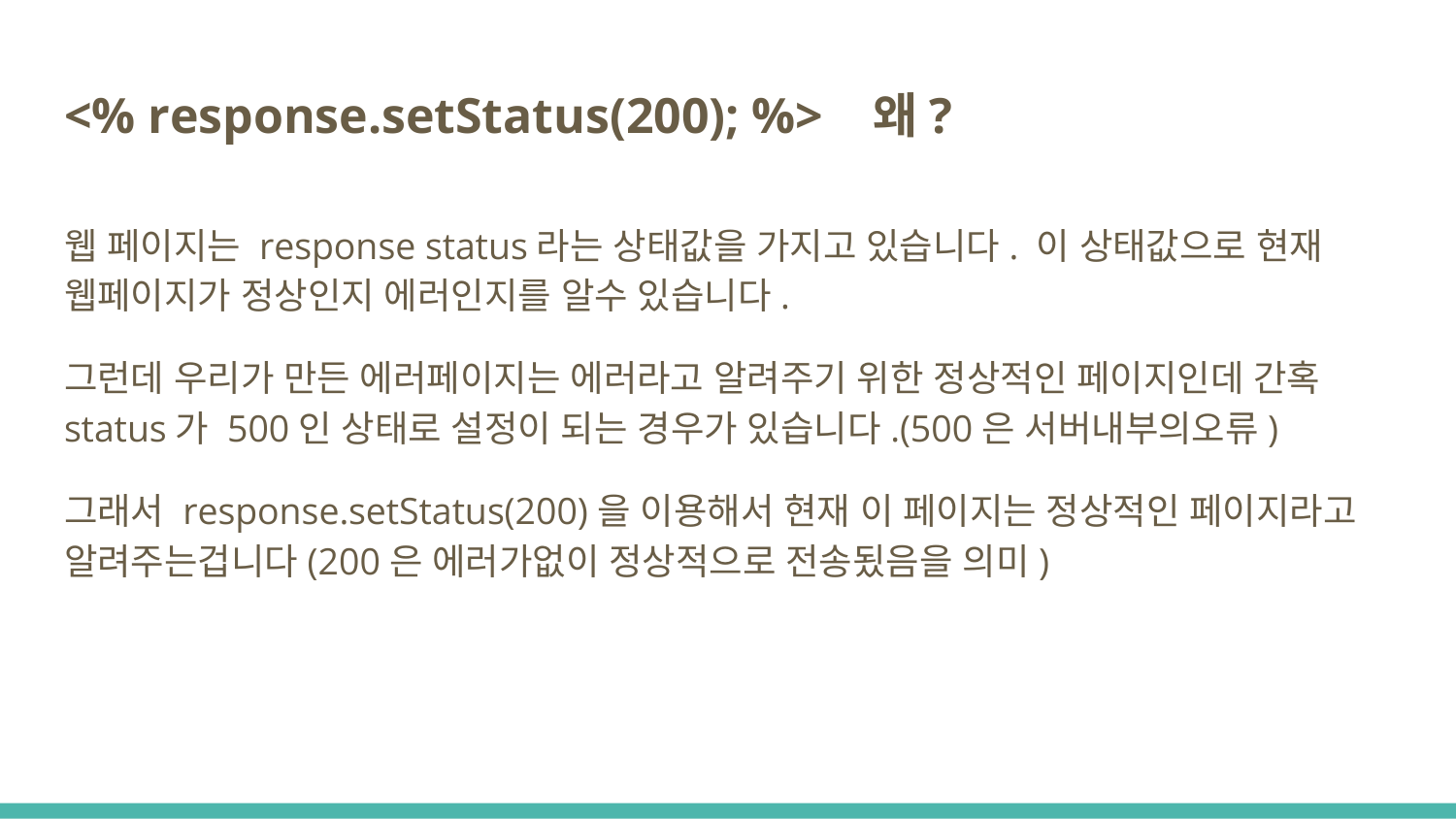

# <% response.setStatus(200); %>   왜?
웹 페이지는 response status라는 상태값을 가지고 있습니다. 이 상태값으로 현재 웹페이지가 정상인지 에러인지를 알수 있습니다.
그런데 우리가 만든 에러페이지는 에러라고 알려주기 위한 정상적인 페이지인데 간혹 status가 500인 상태로 설정이 되는 경우가 있습니다.(500은 서버내부의오류)
그래서 response.setStatus(200)을 이용해서 현재 이 페이지는 정상적인 페이지라고 알려주는겁니다(200은 에러가없이 정상적으로 전송됬음을 의미)